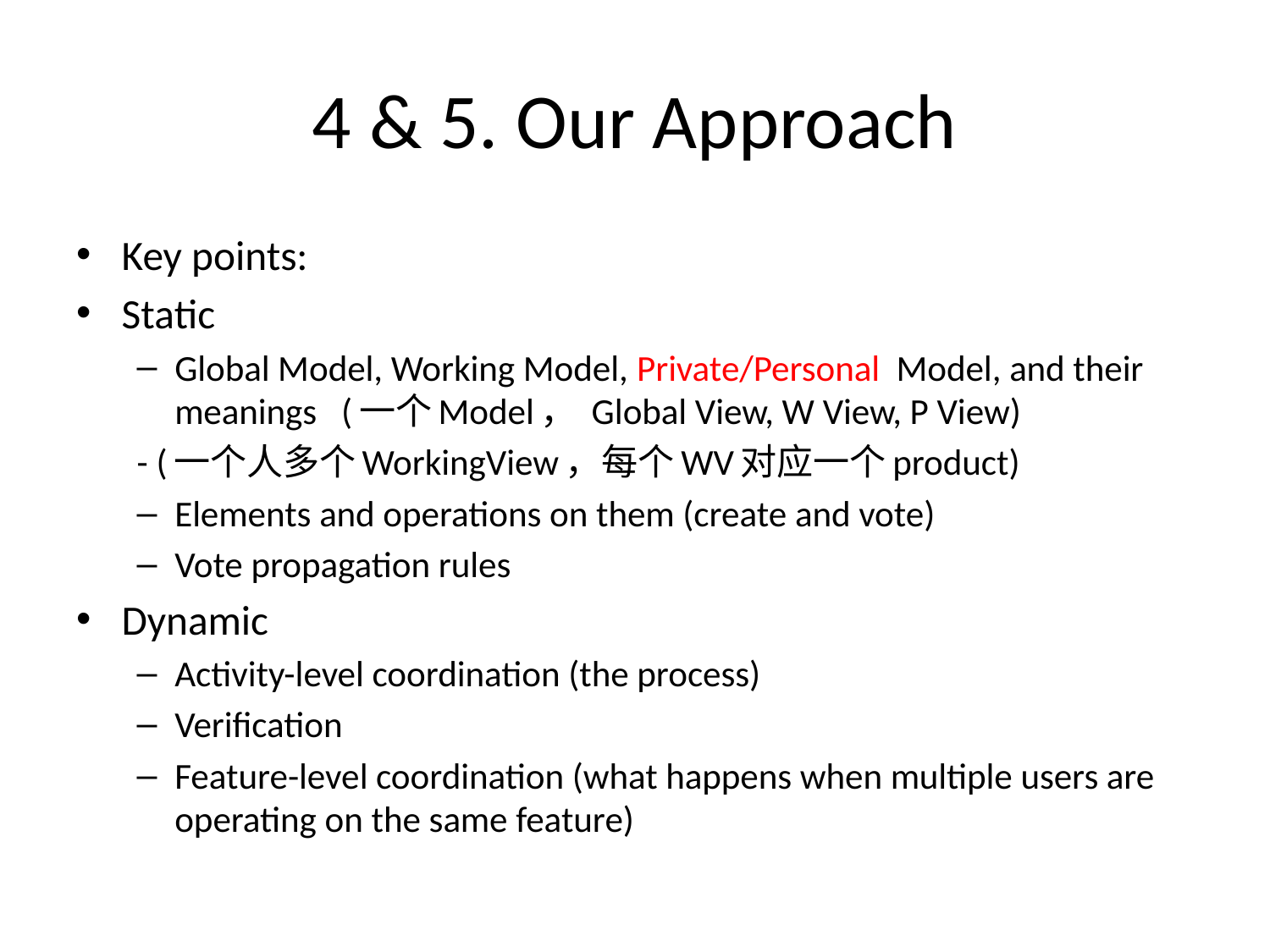

# 4 & 5. Our Approach
Key points:
Static
Global Model, Working Model, Private/Personal  Model, and their meanings   (一个Model， Global View, W View, P View)
- (一个人多个WorkingView，每个WV对应一个product)
Elements and operations on them (create and vote)
Vote propagation rules
Dynamic
Activity-level coordination (the process)
Verification
Feature-level coordination (what happens when multiple users are operating on the same feature)